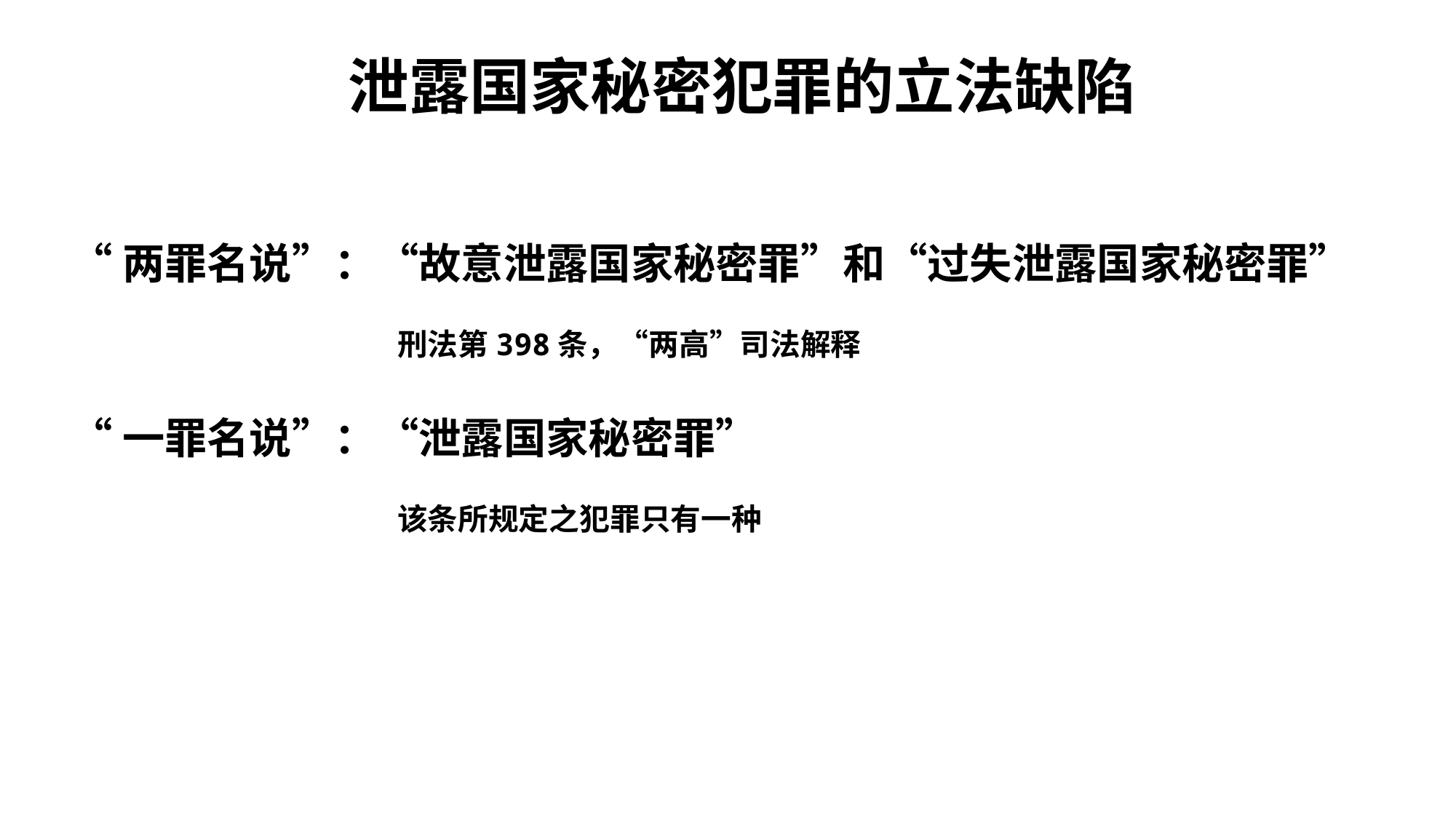

# 泄露国家秘密犯罪的立法缺陷
“两罪名说”：“故意泄露国家秘密罪”和“过失泄露国家秘密罪”
			刑法第398条，“两高”司法解释

“一罪名说”：“泄露国家秘密罪”
			该条所规定之犯罪只有一种